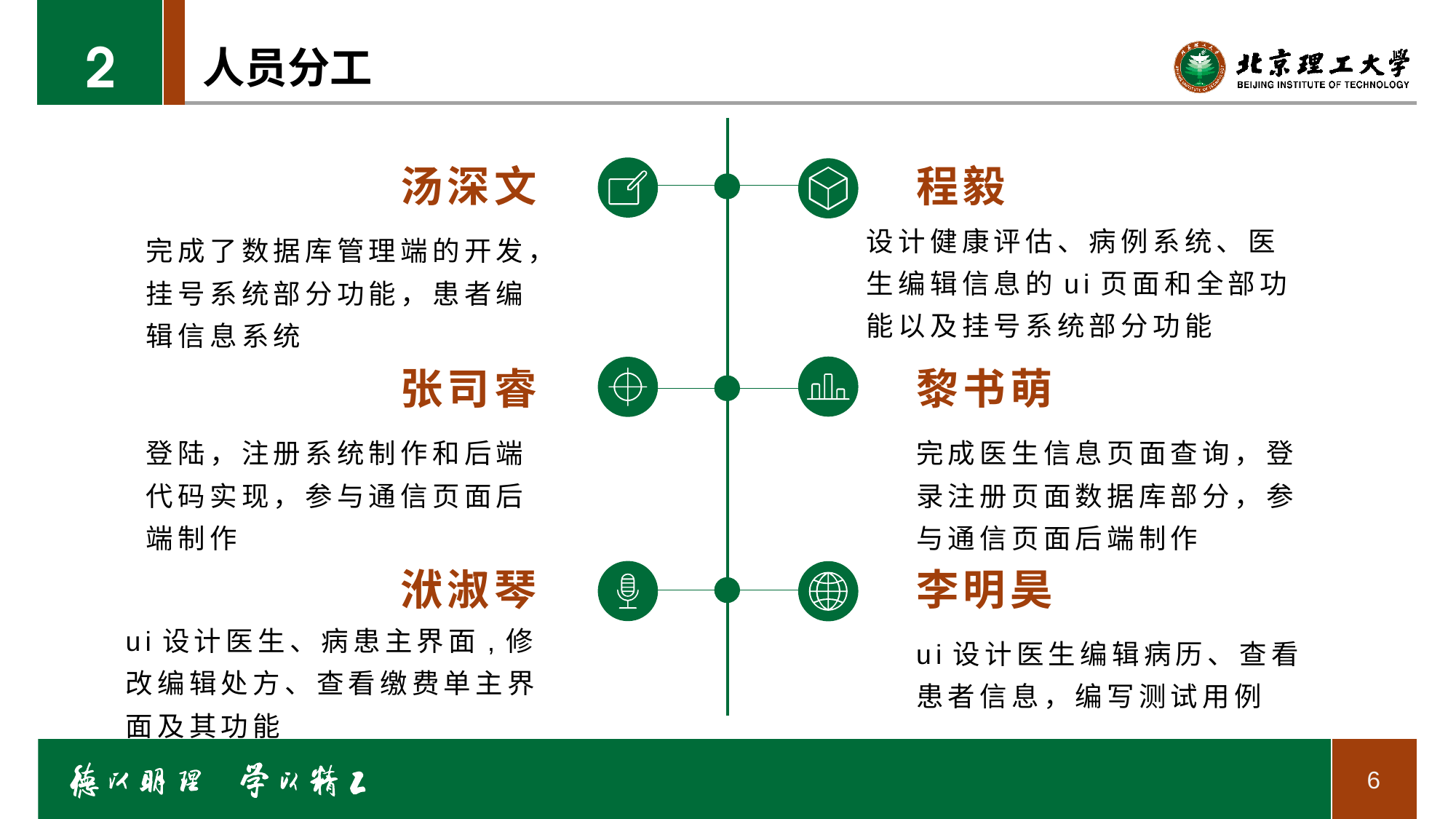

2
# 人员分工

汤深文
程毅
设计健康评估、病例系统、医生编辑信息的ui页面和全部功能以及挂号系统部分功能
完成了数据库管理端的开发，挂号系统部分功能，患者编辑信息系统

张司睿
黎书萌
登陆，注册系统制作和后端代码实现，参与通信页面后端制作
完成医生信息页面查询，登录注册页面数据库部分，参与通信页面后端制作

洑淑琴
李明昊
ui设计医生、病患主界面,修改编辑处方、查看缴费单主界面及其功能
ui设计医生编辑病历、查看患者信息，编写测试用例